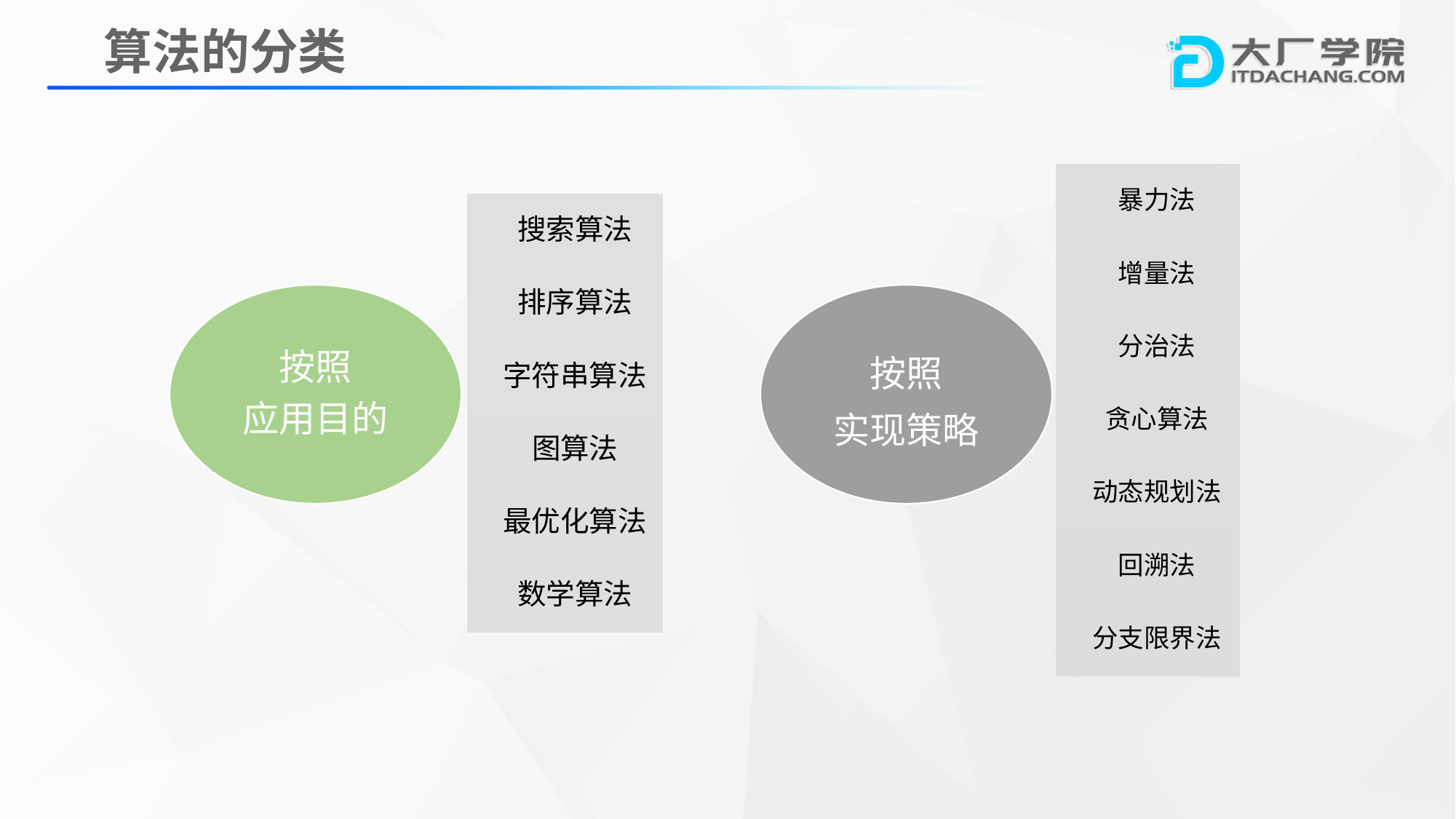

算法的分类

暴力法

搜索算法

增量法

排序算法
按照
应用目的
按照
应用目的
按照
实现策略

分治法

字符串算法

贪心算法

图算法

动态规划法

最优化算法

回溯法

数学算法

分支限界法